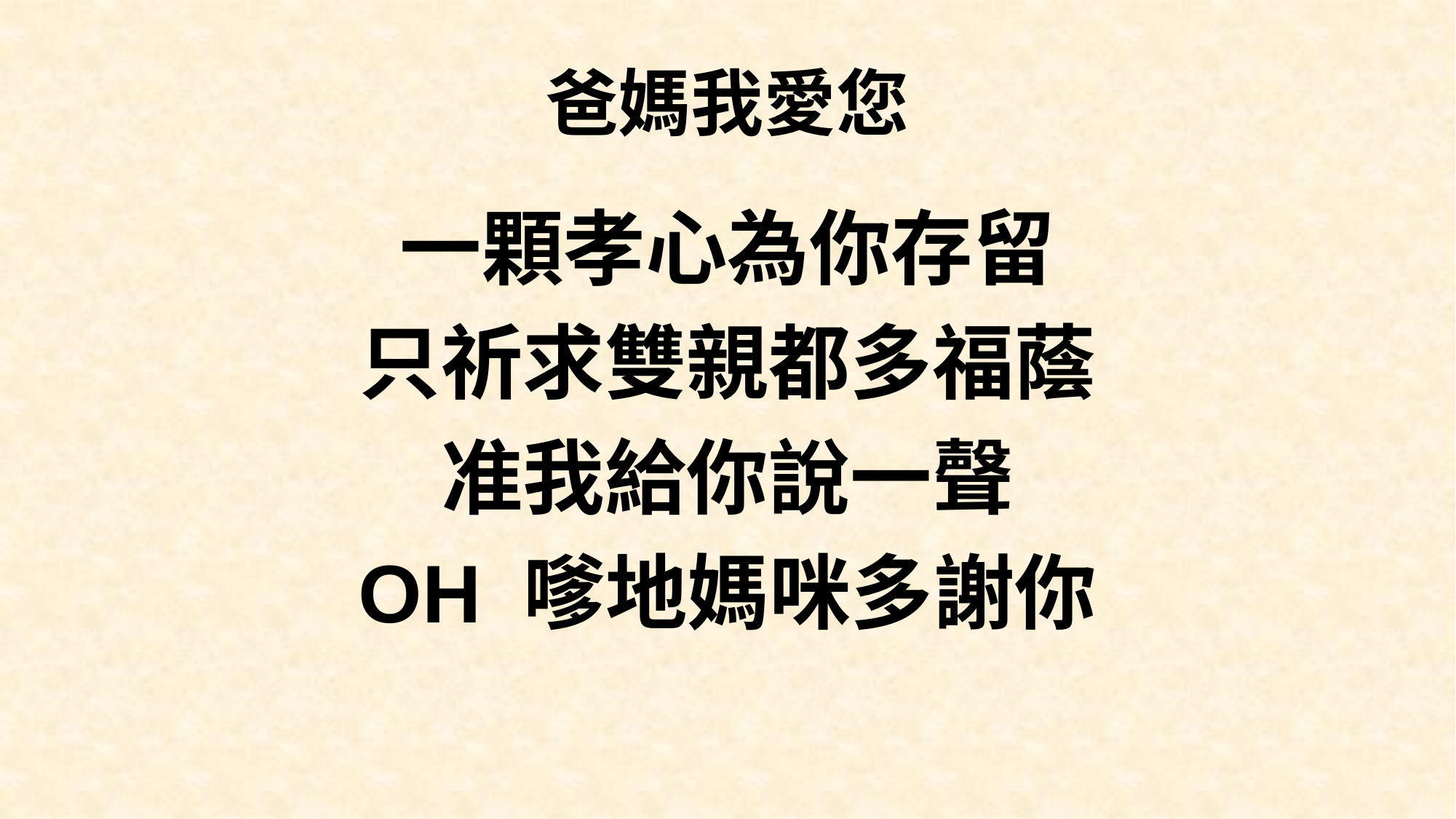

# 爸媽我愛您
一顆孝心為你存留
只祈求雙親都多福蔭
准我給你說一聲
OH 嗲地媽咪多謝你